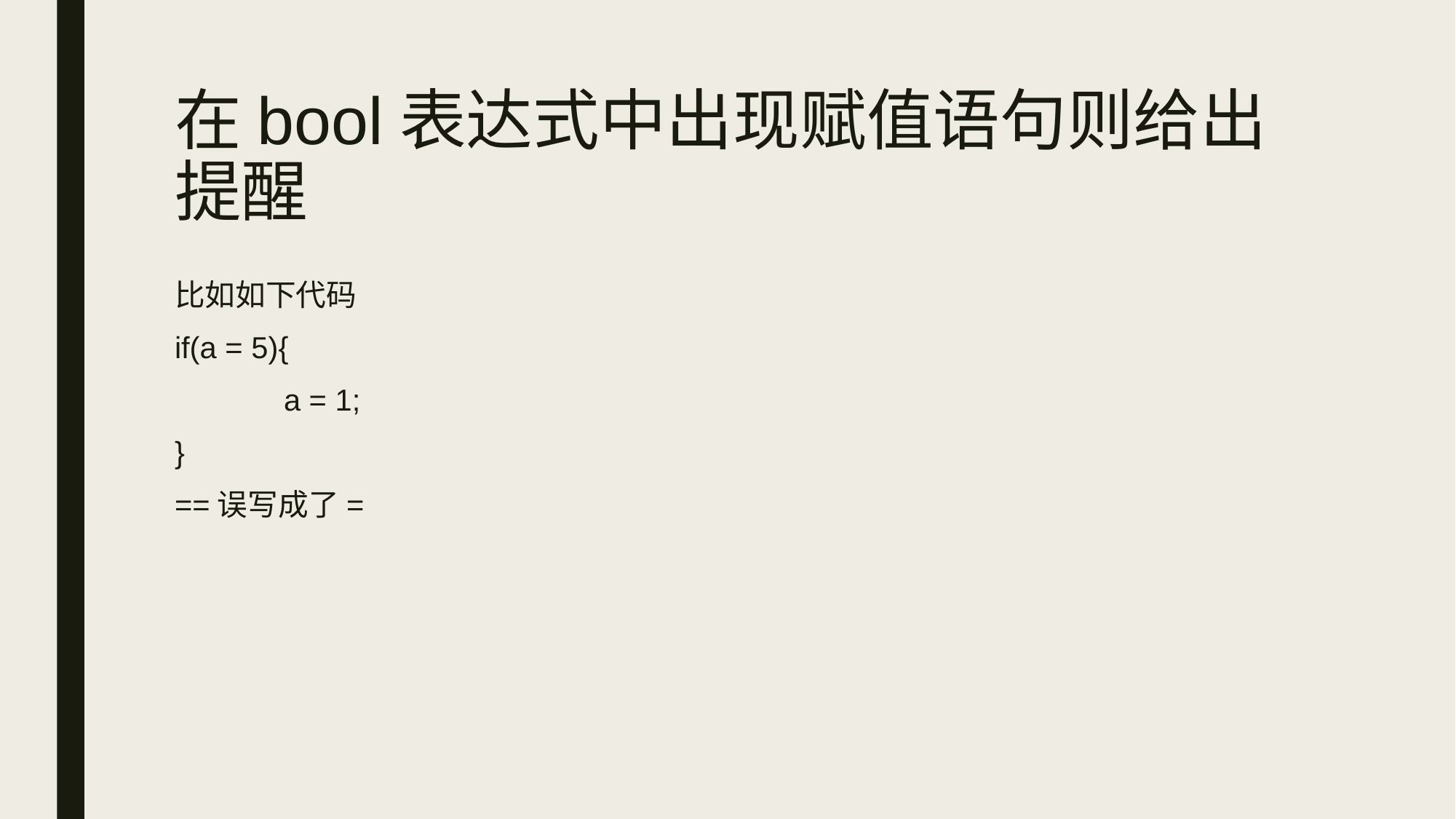

# 在bool表达式中出现赋值语句则给出提醒
比如如下代码
if(a = 5){
	a = 1;
}
==误写成了=